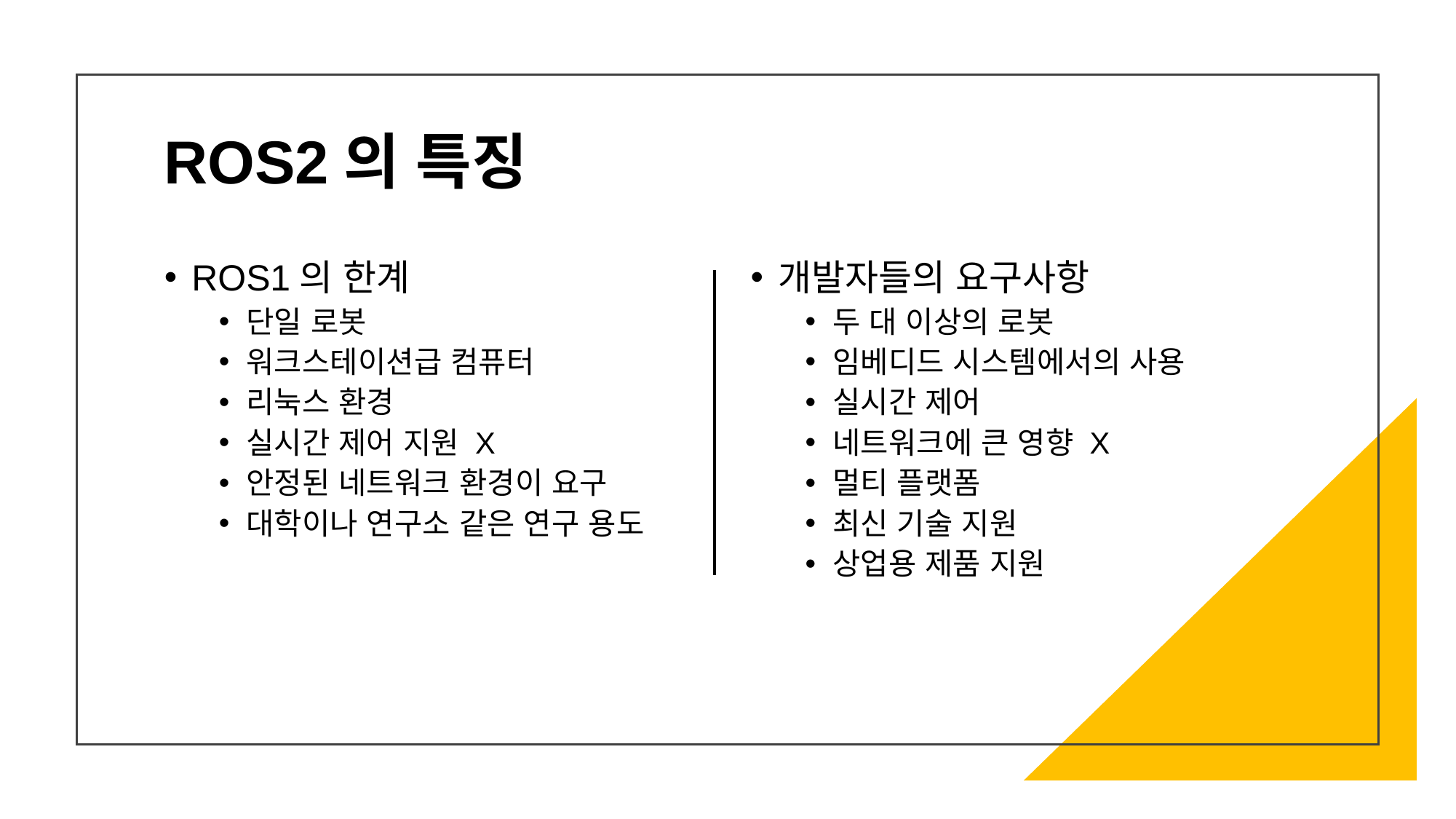

# ROS2의 특징
개발자들의 요구사항
두 대 이상의 로봇
임베디드 시스템에서의 사용
실시간 제어
네트워크에 큰 영향 X
멀티 플랫폼
최신 기술 지원
상업용 제품 지원
ROS1의 한계
단일 로봇
워크스테이션급 컴퓨터
리눅스 환경
실시간 제어 지원 X
안정된 네트워크 환경이 요구
대학이나 연구소 같은 연구 용도